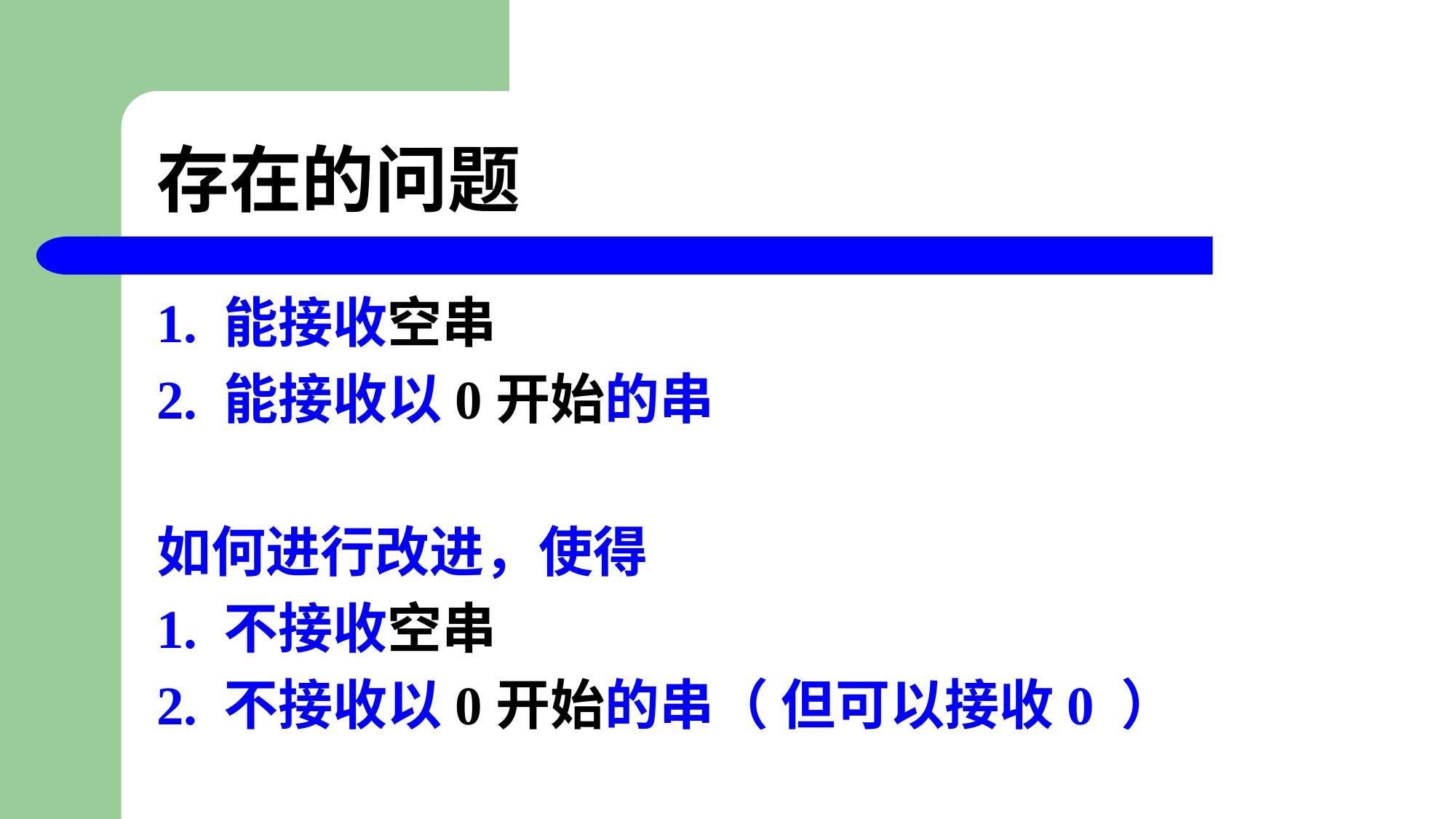

# 存在的问题
1. 能接收空串
2. 能接收以0开始的串

如何进行改进，使得
1. 不接收空串
2. 不接收以0开始的串（ 但可以接收0 ）